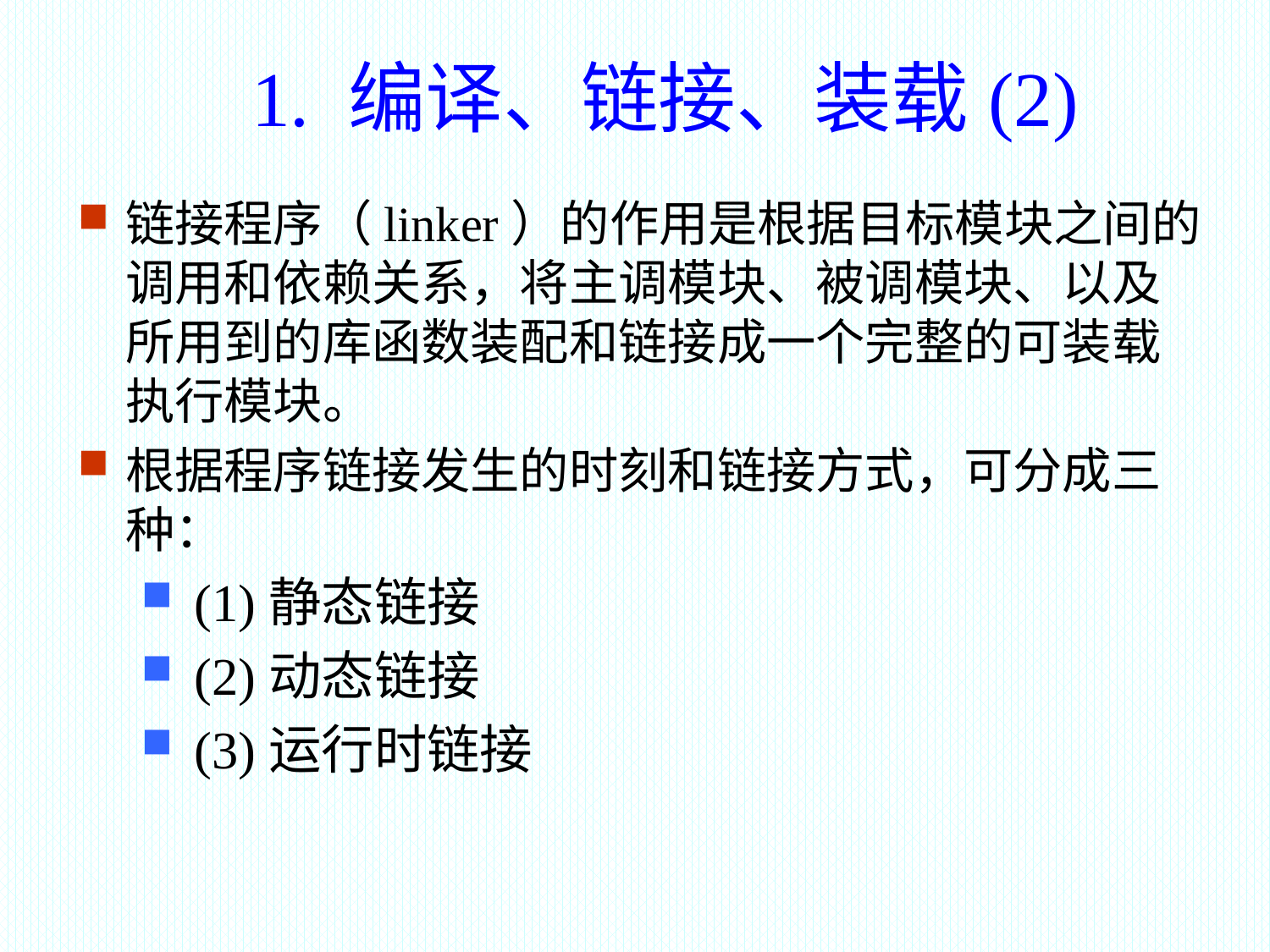

1. 编译、链接、装载(2)
链接程序（linker）的作用是根据目标模块之间的调用和依赖关系，将主调模块、被调模块、以及所用到的库函数装配和链接成一个完整的可装载执行模块。
根据程序链接发生的时刻和链接方式，可分成三种：
 (1)静态链接
 (2)动态链接
 (3)运行时链接